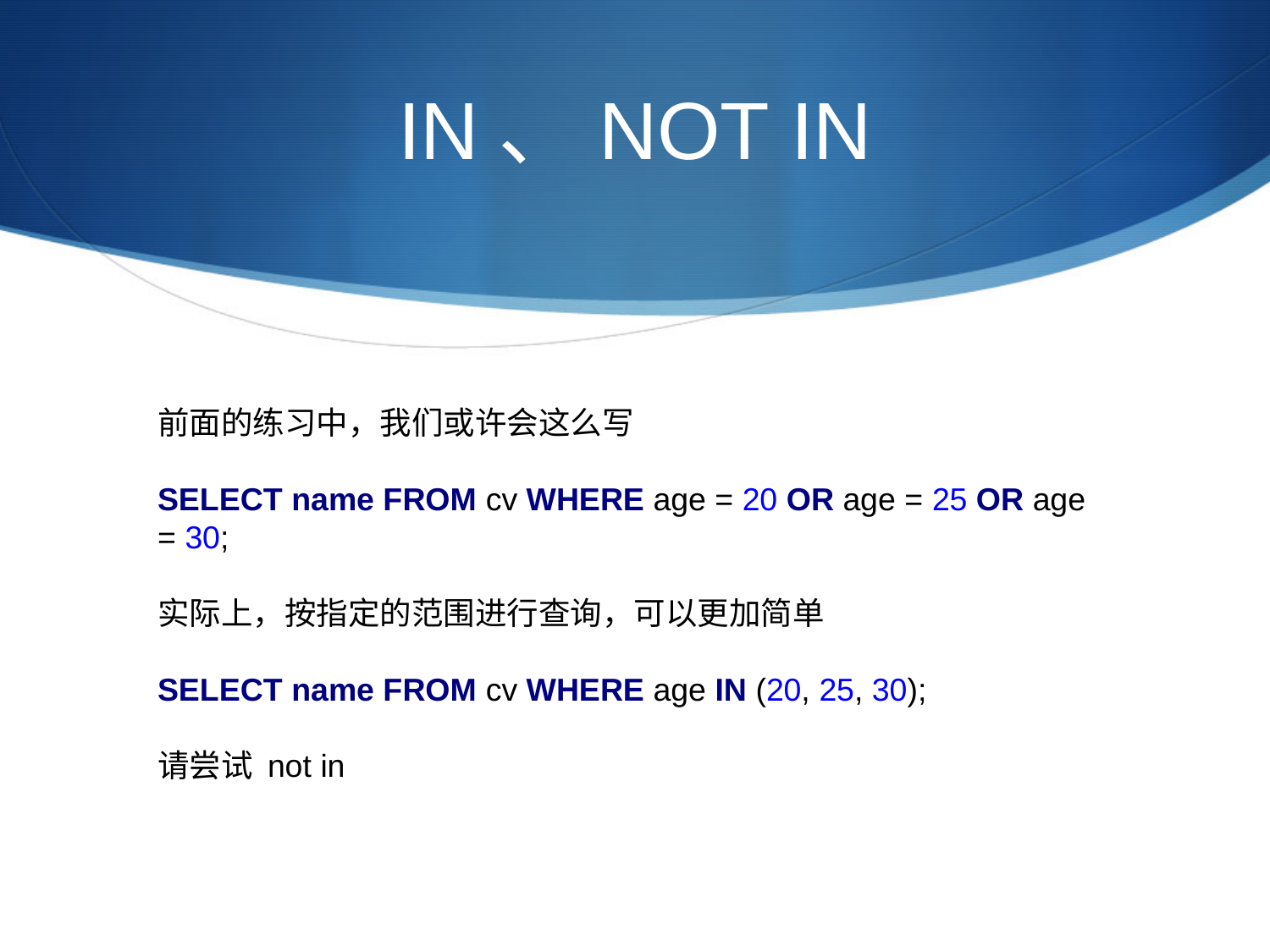

# IN、NOT IN
前面的练习中，我们或许会这么写

SELECT name FROM cv WHERE age = 20 OR age = 25 OR age = 30;

实际上，按指定的范围进行查询，可以更加简单

SELECT name FROM cv WHERE age IN (20, 25, 30);

请尝试 not in